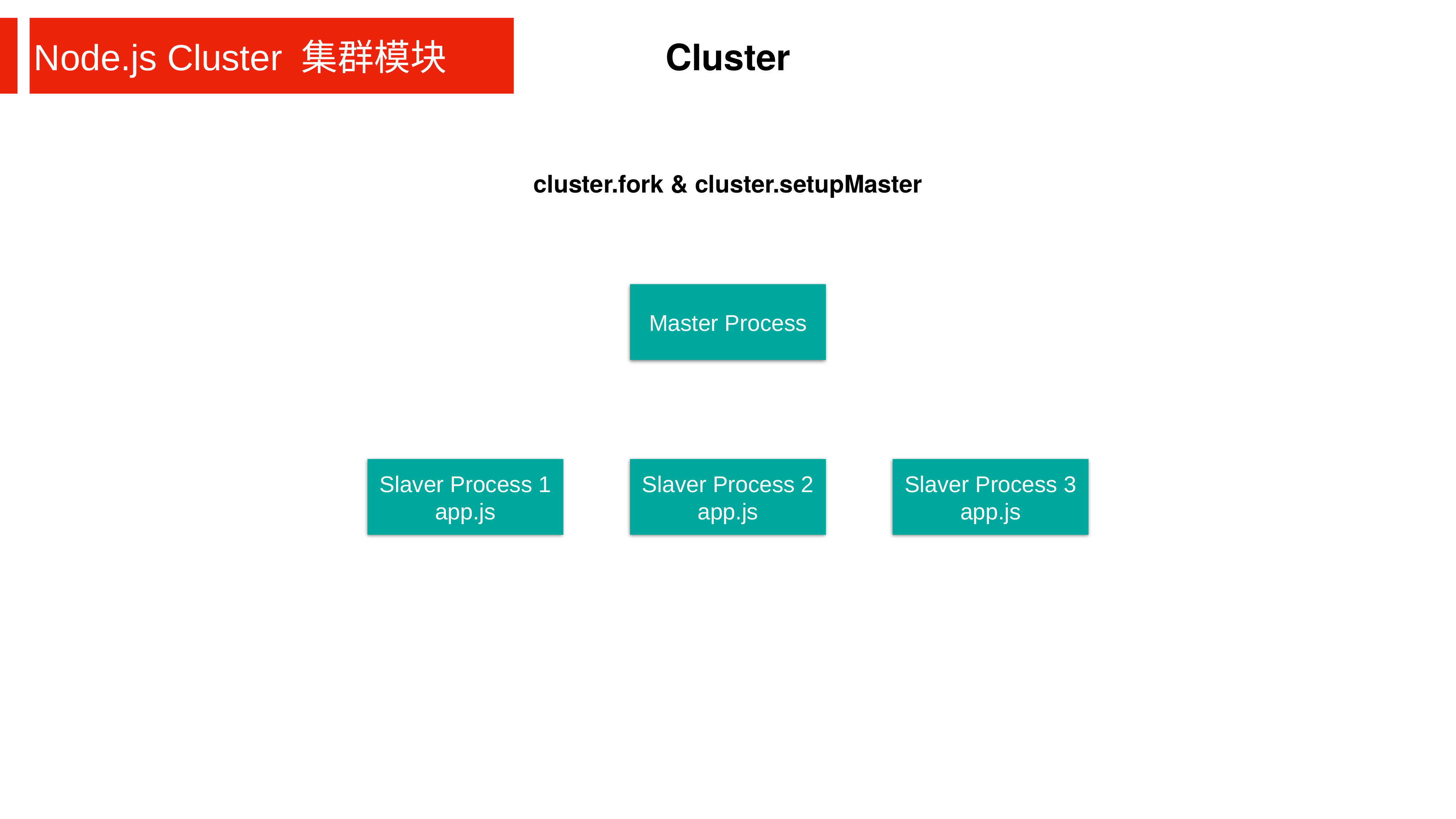

Node.js Cluster 集群模块
Cluster
cluster.fork & cluster.setupMaster
Master Process
Slaver Process 1
app.js
Slaver Process 2
app.js
Slaver Process 3
app.js